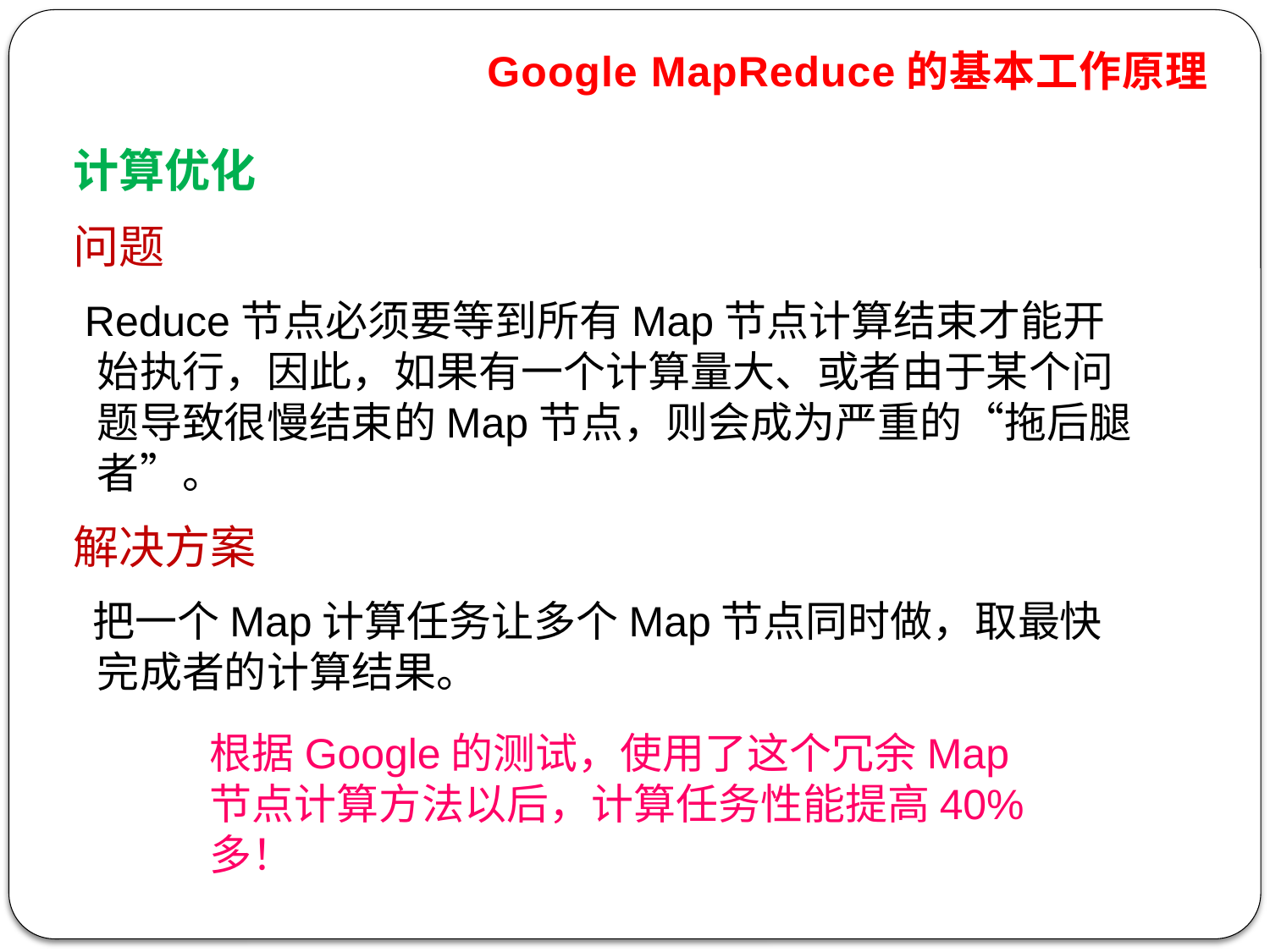

# Google MapReduce的基本工作原理

计算优化
问题
 Reduce节点必须要等到所有Map节点计算结束才能开始执行，因此，如果有一个计算量大、或者由于某个问题导致很慢结束的Map节点，则会成为严重的“拖后腿者”。
解决方案
 把一个Map计算任务让多个Map节点同时做，取最快完成者的计算结果。
根据Google的测试，使用了这个冗余Map节点计算方法以后，计算任务性能提高40%多！